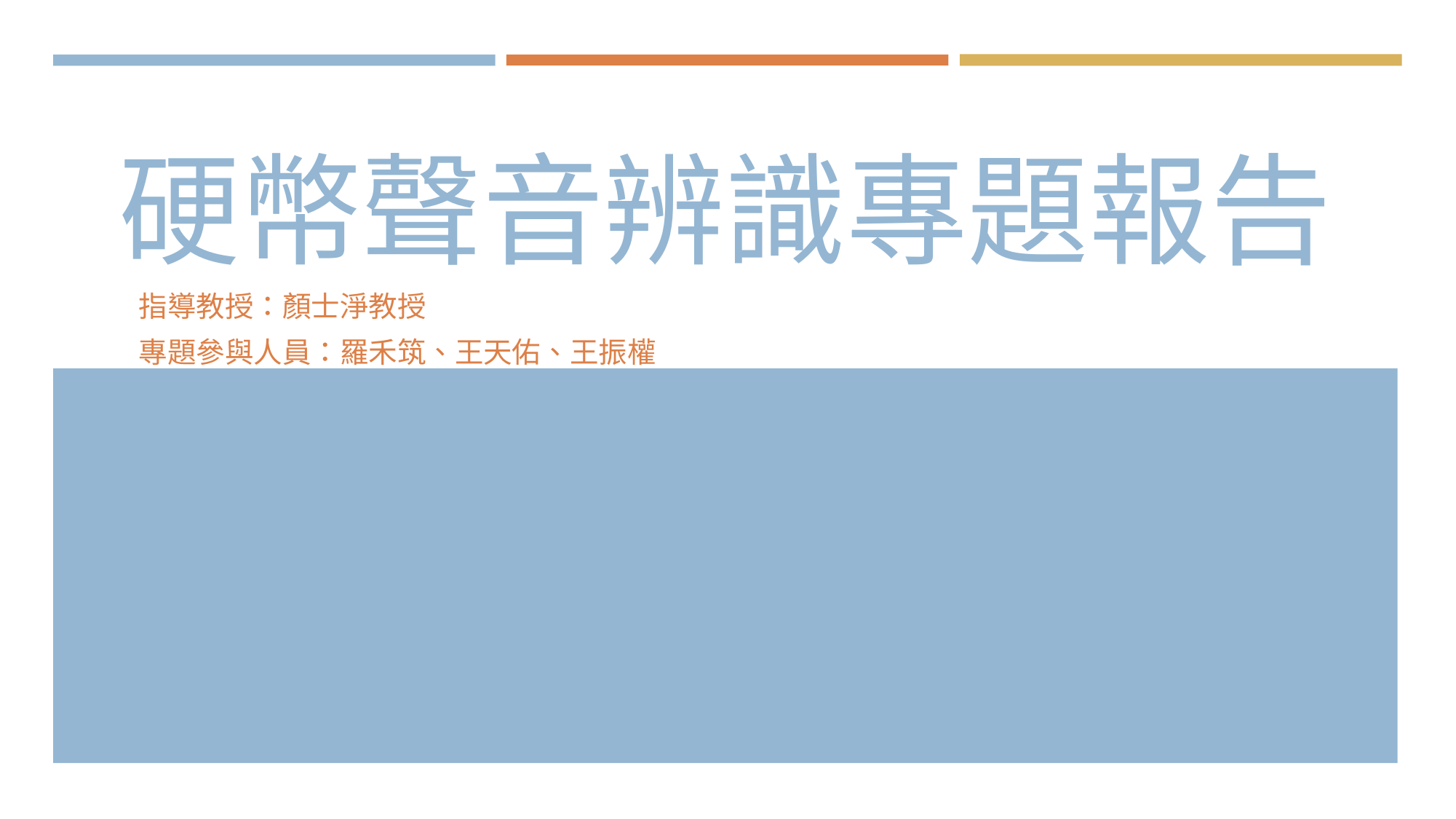

# 硬幣聲音辨識專題報告
指導教授：顏士淨教授
專題參與人員：羅禾筑、王天佑、王振權